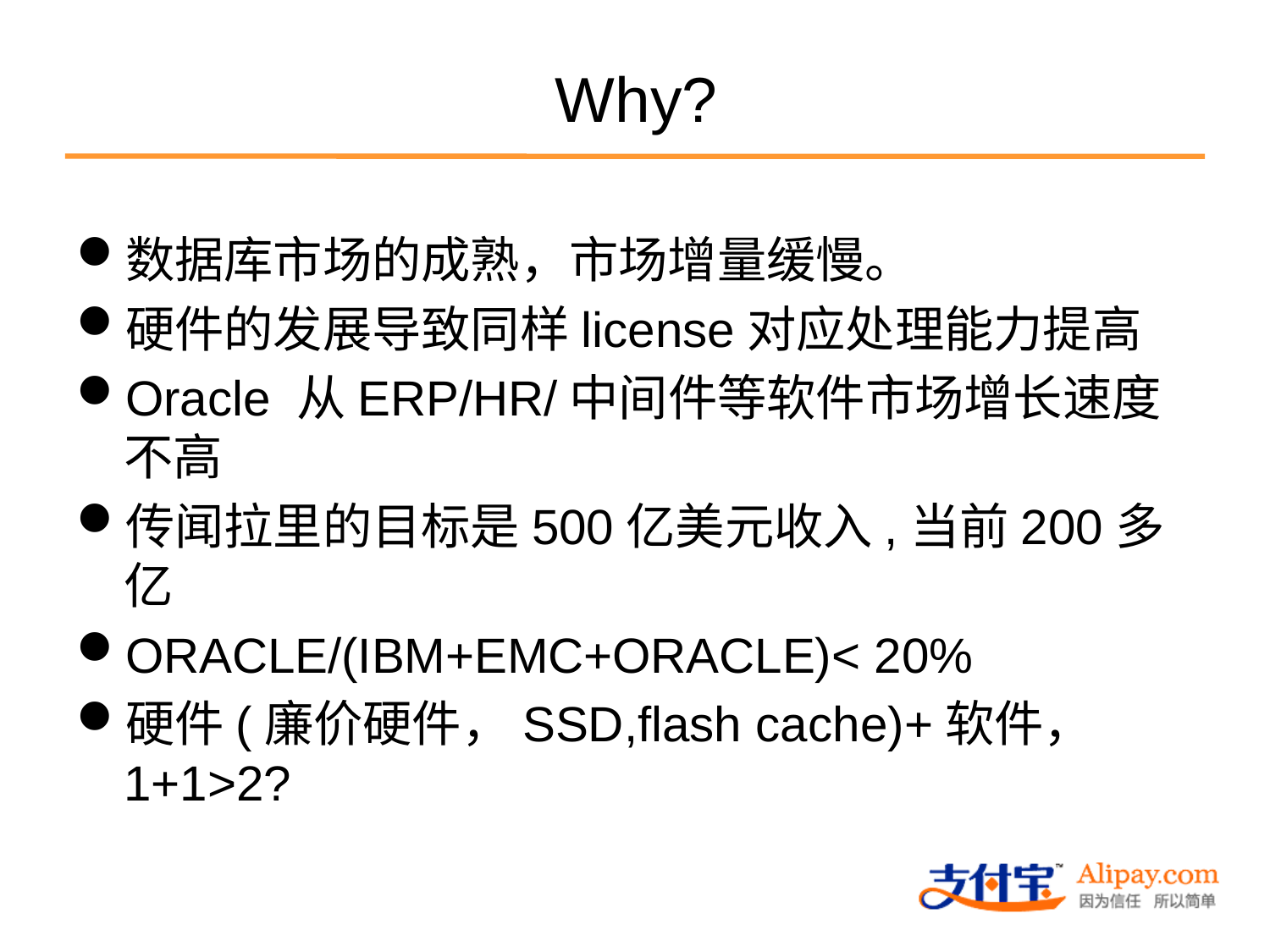

# Why?
数据库市场的成熟，市场增量缓慢。
硬件的发展导致同样license对应处理能力提高
Oracle 从ERP/HR/中间件等软件市场增长速度不高
传闻拉里的目标是500亿美元收入,当前200多亿
ORACLE/(IBM+EMC+ORACLE)< 20%
硬件(廉价硬件，SSD,flash cache)+软件， 1+1>2?